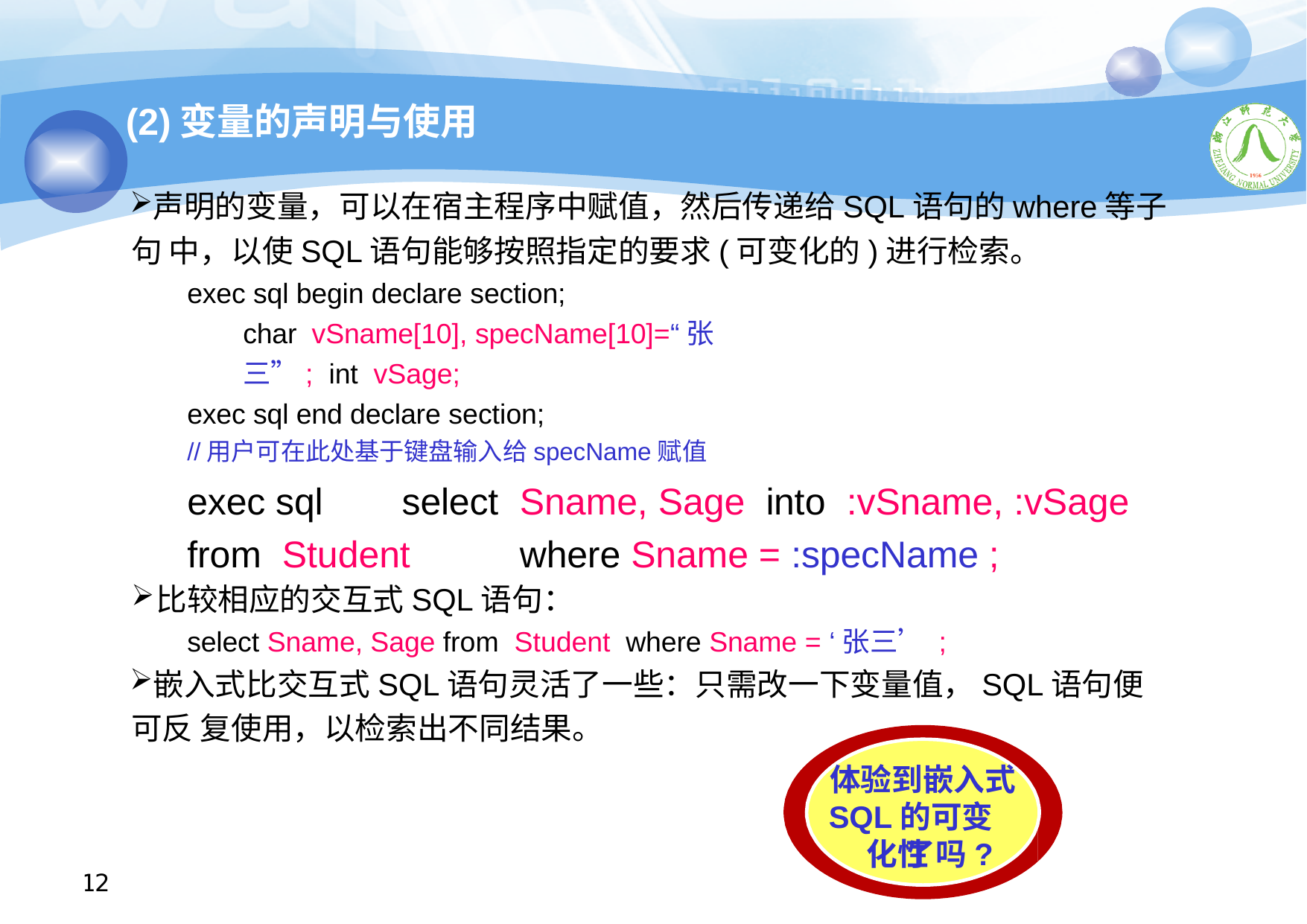

(2)变量的声明与使用
声明的变量，可以在宿主程序中赋值，然后传递给SQL语句的where等子句 中，以使SQL语句能够按照指定的要求(可变化的)进行检索。
exec sql begin declare section;
char vSname[10], specName[10]=“张三”;  int vSage;
exec sql end declare section;
//用户可在此处基于键盘输入给specName赋值
exec sql		select	Sname, Sage	into	:vSname, :vSage	from  Student	where Sname = :specName ;
比较相应的交互式SQL语句：
select Sname, Sage from Student where Sname = ‘张三’ ;
嵌入式比交互式SQL语句灵活了一些：只需改一下变量值，SQL语句便可反 复使用，以检索出不同结果。
体验到嵌入式
SQL的可变化性 了吗?

12